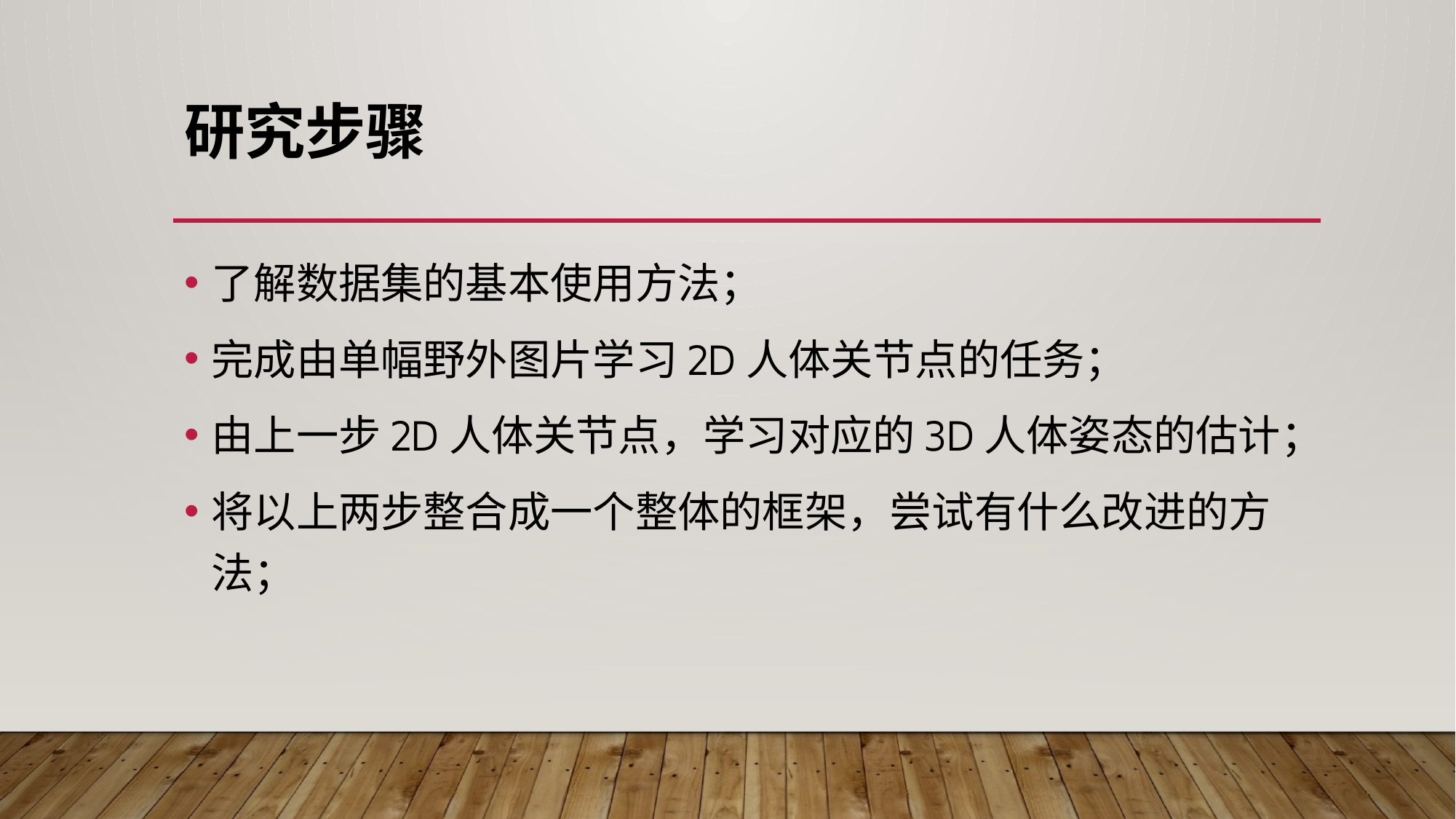

# 研究步骤
了解数据集的基本使用方法；
完成由单幅野外图片学习2D人体关节点的任务；
由上一步2D人体关节点，学习对应的3D人体姿态的估计；
将以上两步整合成一个整体的框架，尝试有什么改进的方法；